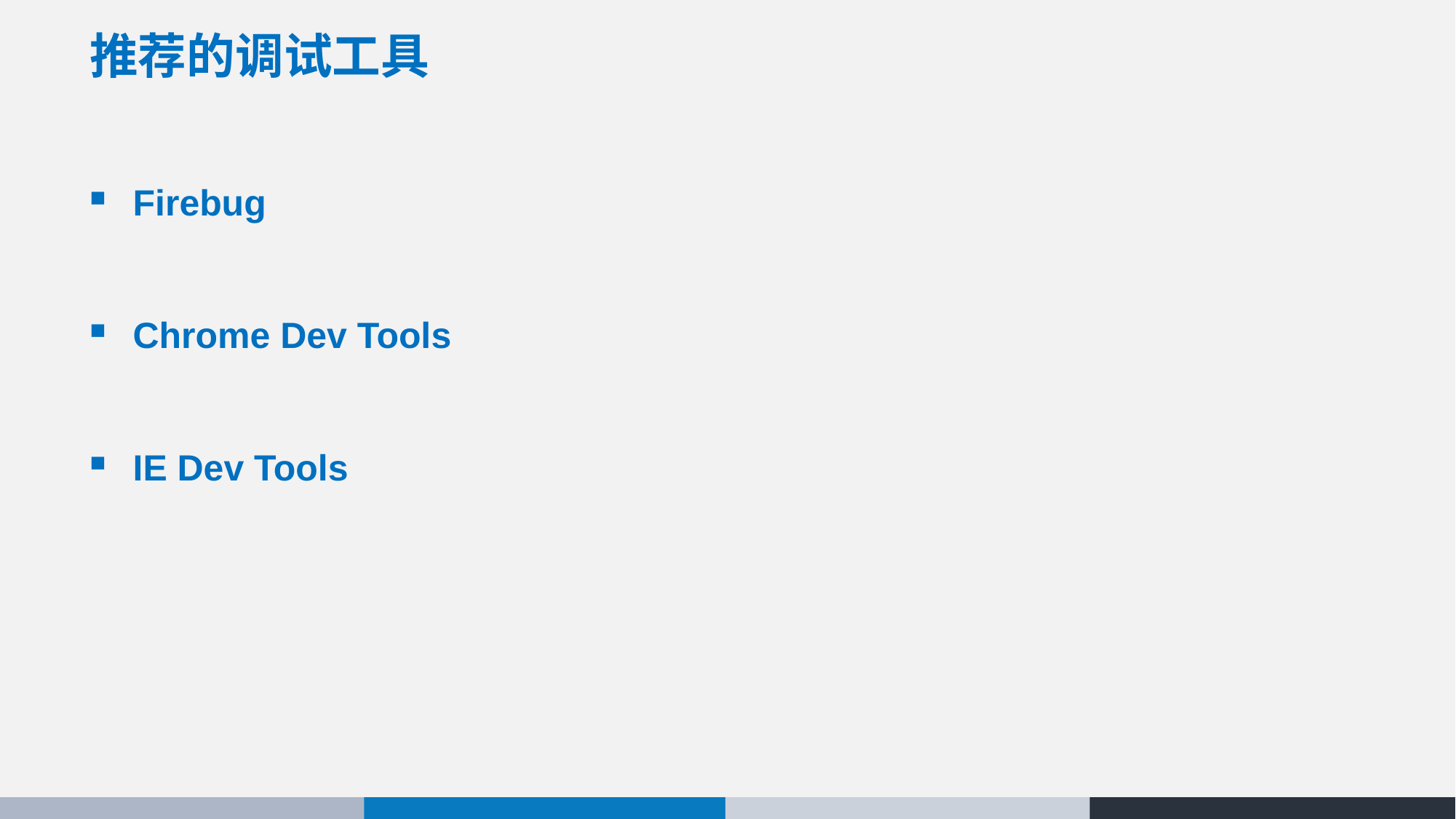

# 推荐的调试工具
Firebug

Chrome Dev Tools

IE Dev Tools